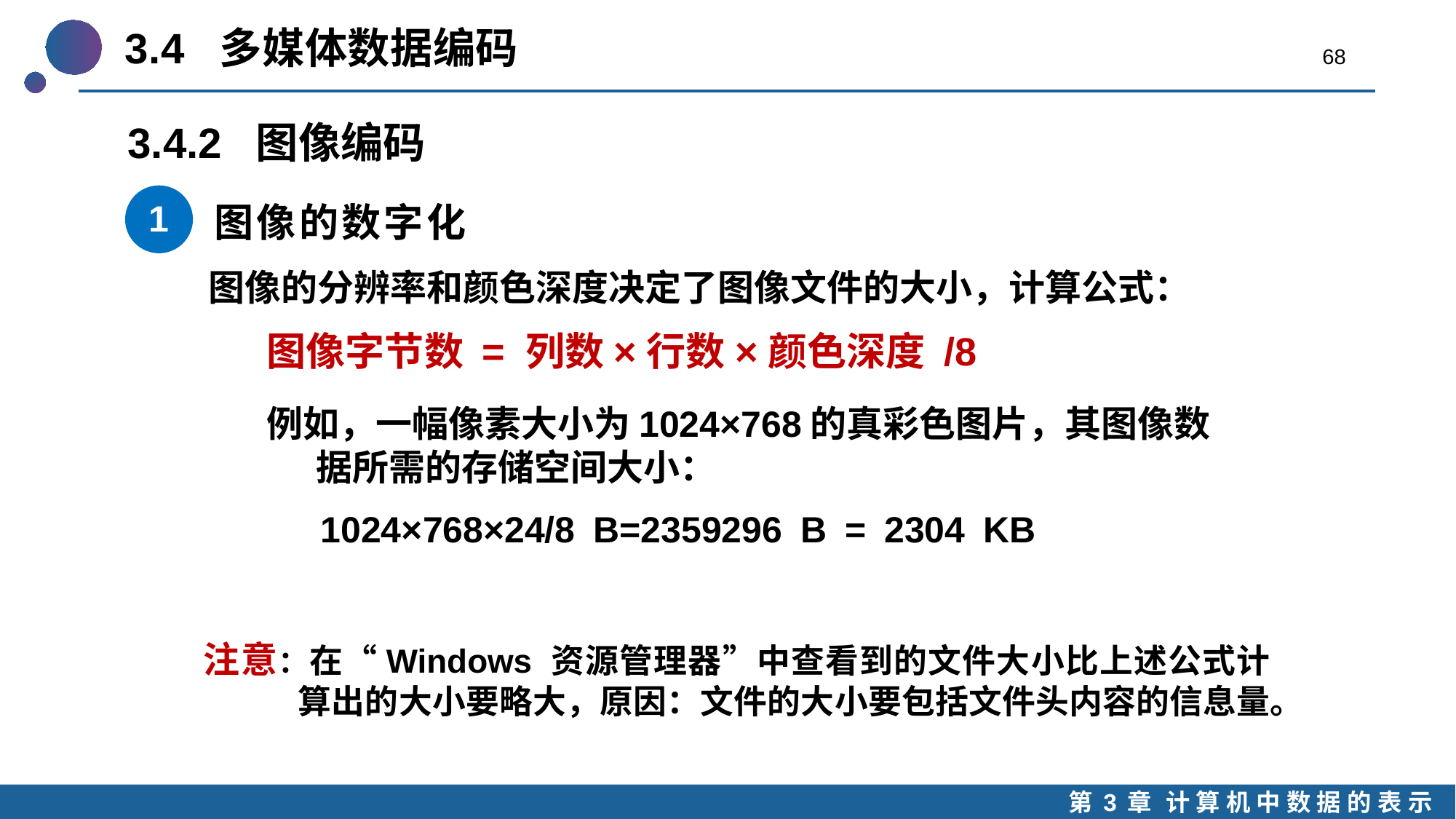

3.4  多媒体数据编码

68
3.4.2  图像编码
1
图像的数字化
图像的分辨率和颜色深度决定了图像文件的大小，计算公式：
      图像字节数 = 列数×行数×颜色深度 /8
      例如，一幅像素大小为1024×768的真彩色图片，其图像数据所需的存储空间大小：
           1024×768×24/8 B=2359296 B = 2304 KB
注意：在“Windows 资源管理器”中查看到的文件大小比上述公式计算出的大小要略大，原因：文件的大小要包括文件头内容的信息量。